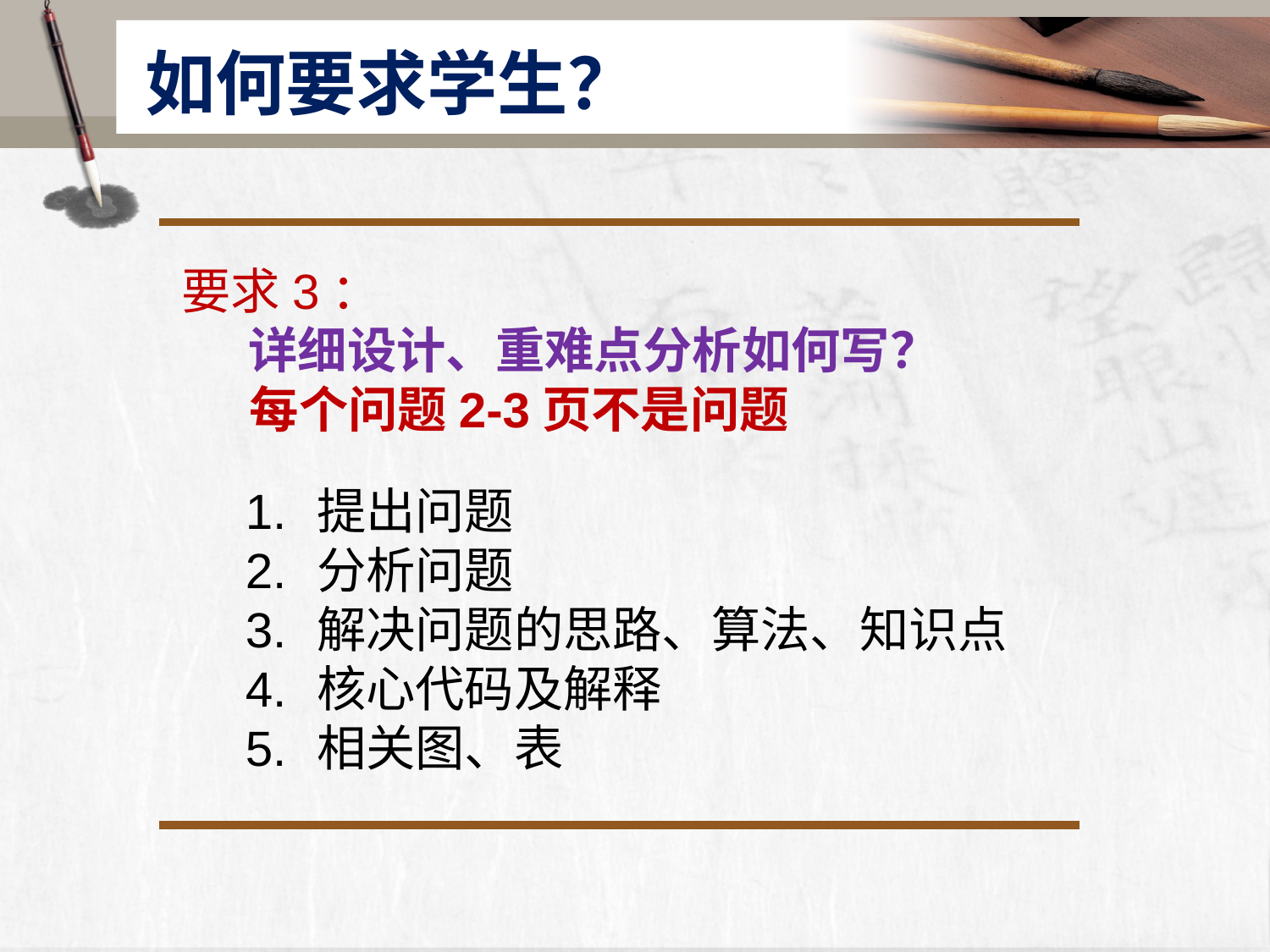

# 如何要求学生？
要求3：
     详细设计、重难点分析如何写？
     每个问题2-3页不是问题

提出问题
分析问题
解决问题的思路、算法、知识点
核心代码及解释
相关图、表